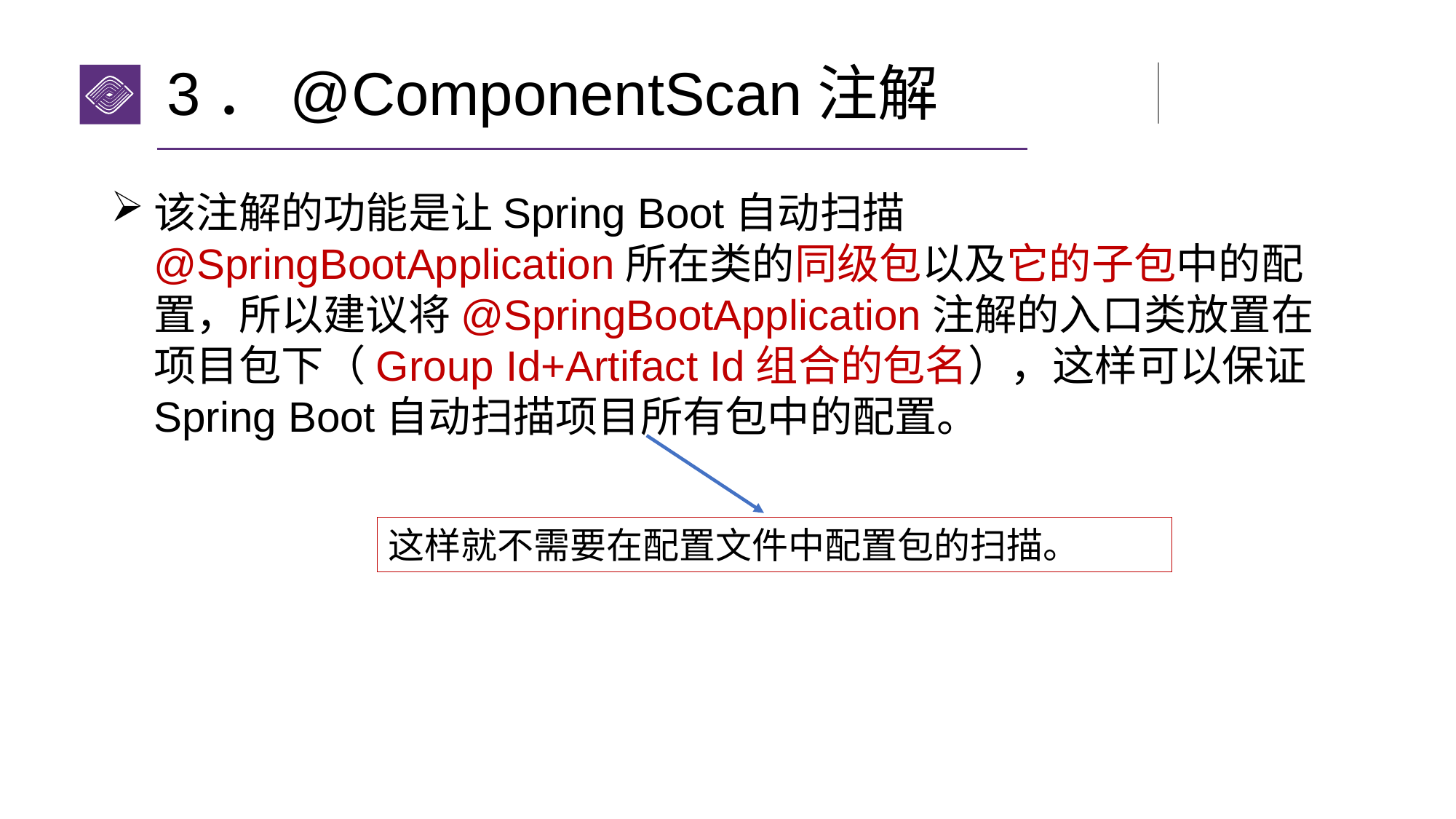

# 3．@ComponentScan注解
该注解的功能是让Spring Boot自动扫描@SpringBootApplication所在类的同级包以及它的子包中的配置，所以建议将@SpringBootApplication注解的入口类放置在项目包下（Group Id+Artifact Id组合的包名），这样可以保证Spring Boot自动扫描项目所有包中的配置。
这样就不需要在配置文件中配置包的扫描。
8